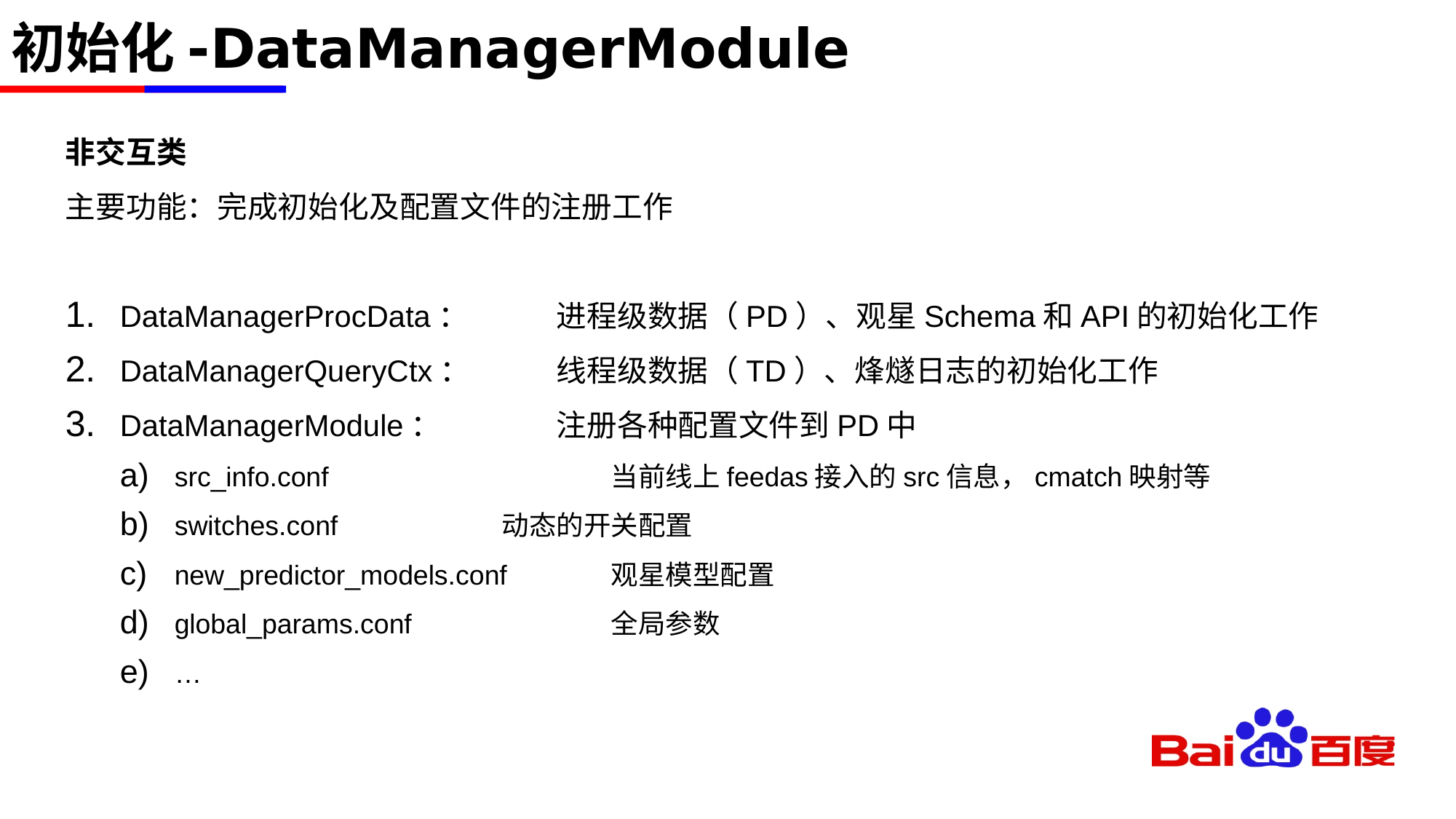

# 初始化-DataManagerModule
非交互类
主要功能：完成初始化及配置文件的注册工作

DataManagerProcData：	进程级数据（PD）、观星Schema和API的初始化工作
DataManagerQueryCtx：	线程级数据（TD）、烽燧日志的初始化工作
DataManagerModule：		注册各种配置文件到PD中
src_info.conf			当前线上feedas接入的src信息，cmatch映射等
switches.conf		动态的开关配置
new_predictor_models.conf	观星模型配置
global_params.conf		全局参数
…